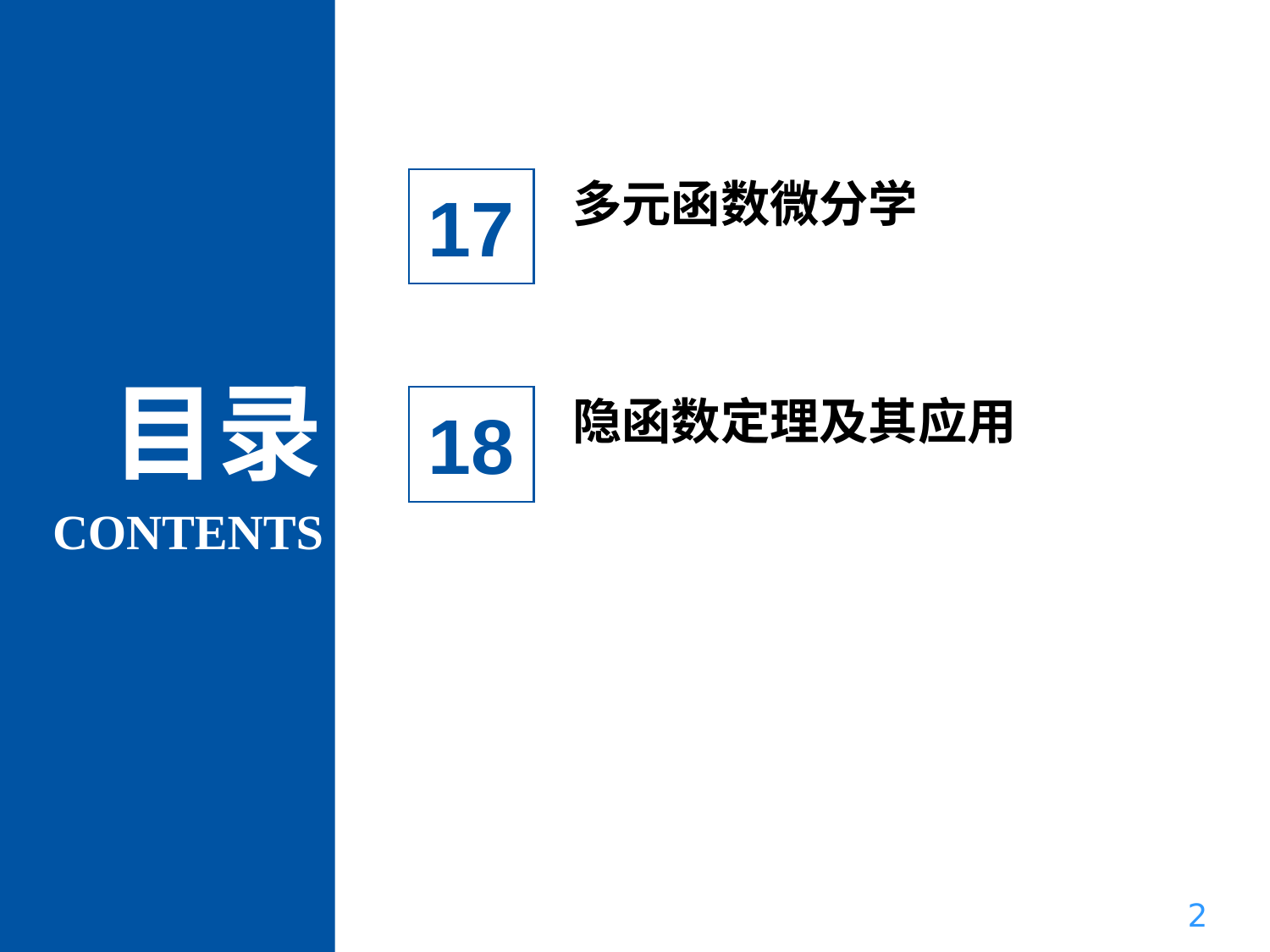

多元函数微分学

17
目录
隐函数定理及其应用

18
CONTENTS
2